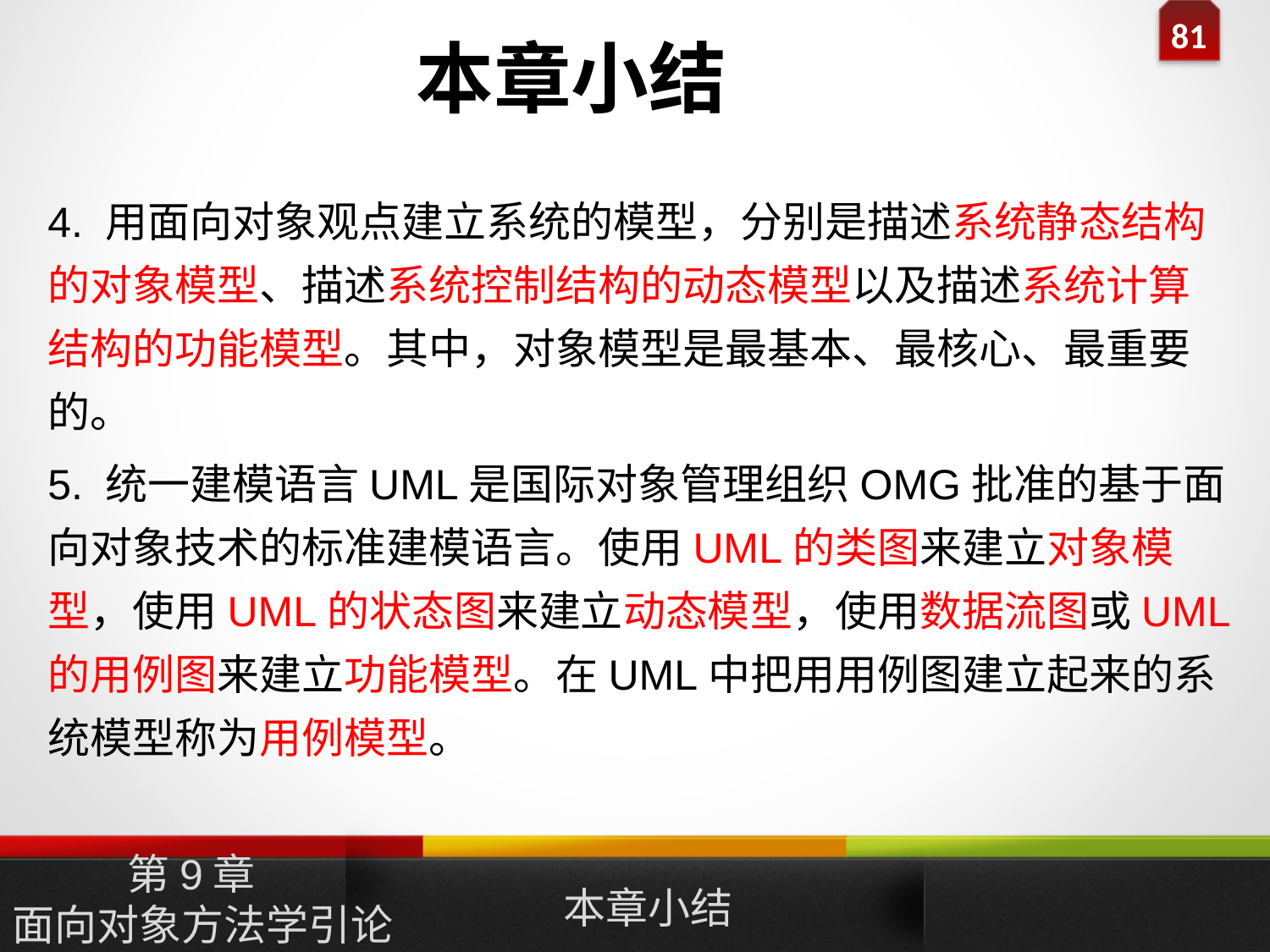

本章小结
4. 用面向对象观点建立系统的模型，分别是描述系统静态结构的对象模型、描述系统控制结构的动态模型以及描述系统计算结构的功能模型。其中，对象模型是最基本、最核心、最重要的。
5. 统一建模语言UML是国际对象管理组织OMG批准的基于面向对象技术的标准建模语言。使用UML的类图来建立对象模型，使用UML的状态图来建立动态模型，使用数据流图或UML的用例图来建立功能模型。在UML中把用用例图建立起来的系统模型称为用例模型。
本章小结